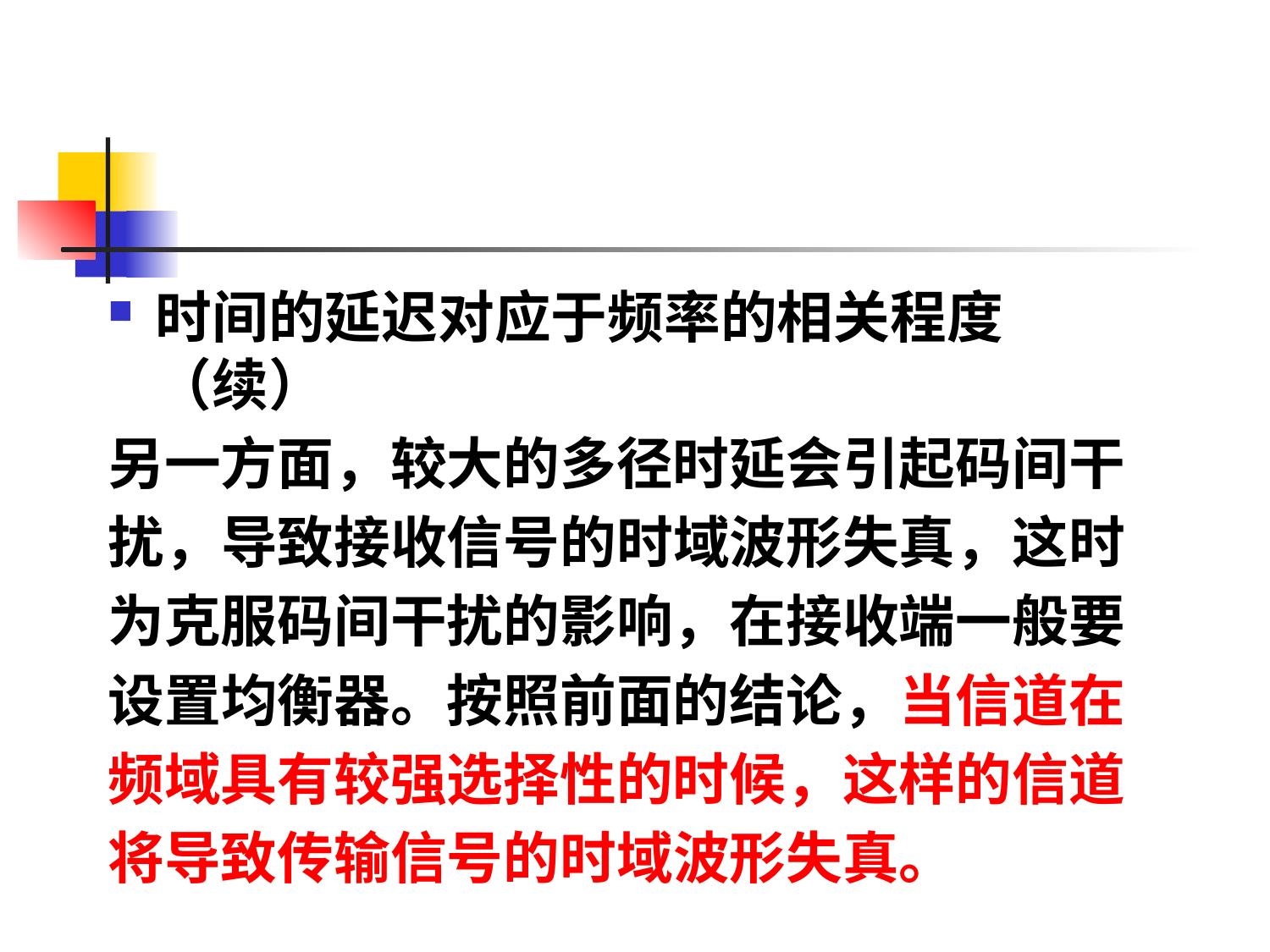

#
时间的延迟对应于频率的相关程度（续）
另一方面，较大的多径时延会引起码间干
扰，导致接收信号的时域波形失真，这时
为克服码间干扰的影响，在接收端一般要
设置均衡器。按照前面的结论，当信道在
频域具有较强选择性的时候，这样的信道
将导致传输信号的时域波形失真。